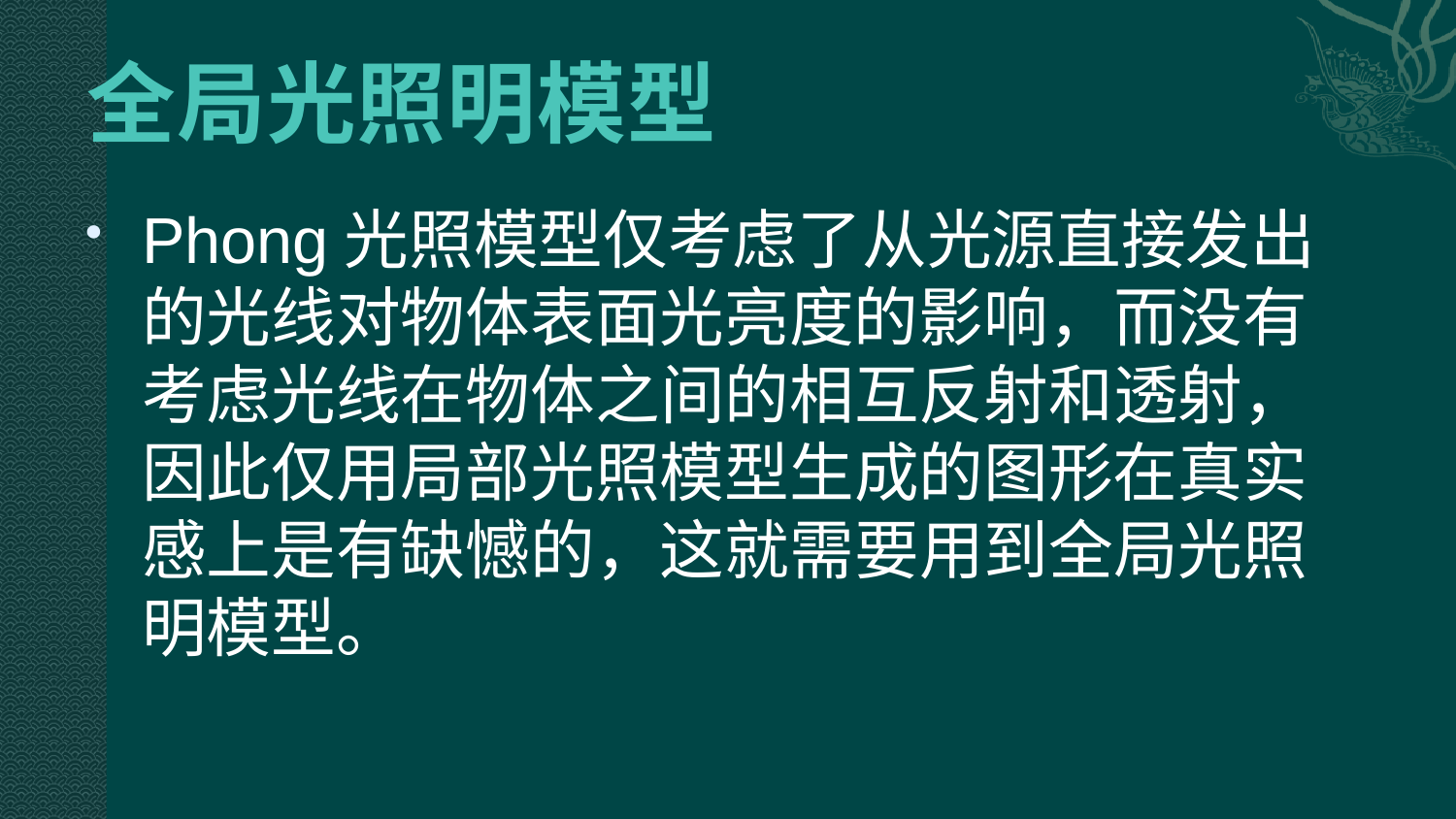

# 全局光照明模型
Phong光照模型仅考虑了从光源直接发出的光线对物体表面光亮度的影响，而没有考虑光线在物体之间的相互反射和透射，因此仅用局部光照模型生成的图形在真实感上是有缺憾的，这就需要用到全局光照明模型。